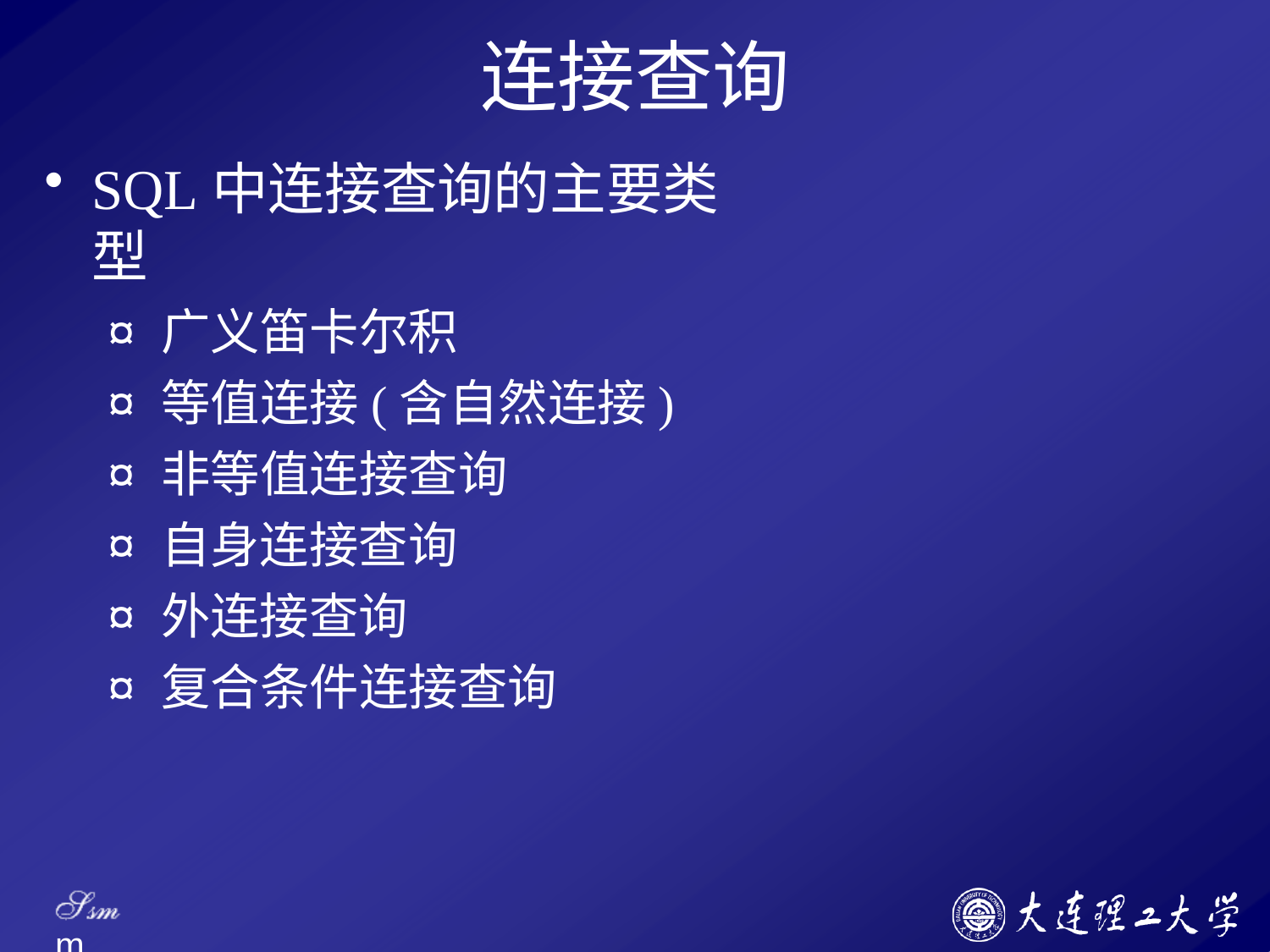

# 连接查询
SQL中连接查询的主要类型
¤ 广义笛卡尔积
¤ 等值连接(含自然连接)
¤ 非等值连接查询
¤ 自身连接查询
¤ 外连接查询
¤ 复合条件连接查询

Ssm